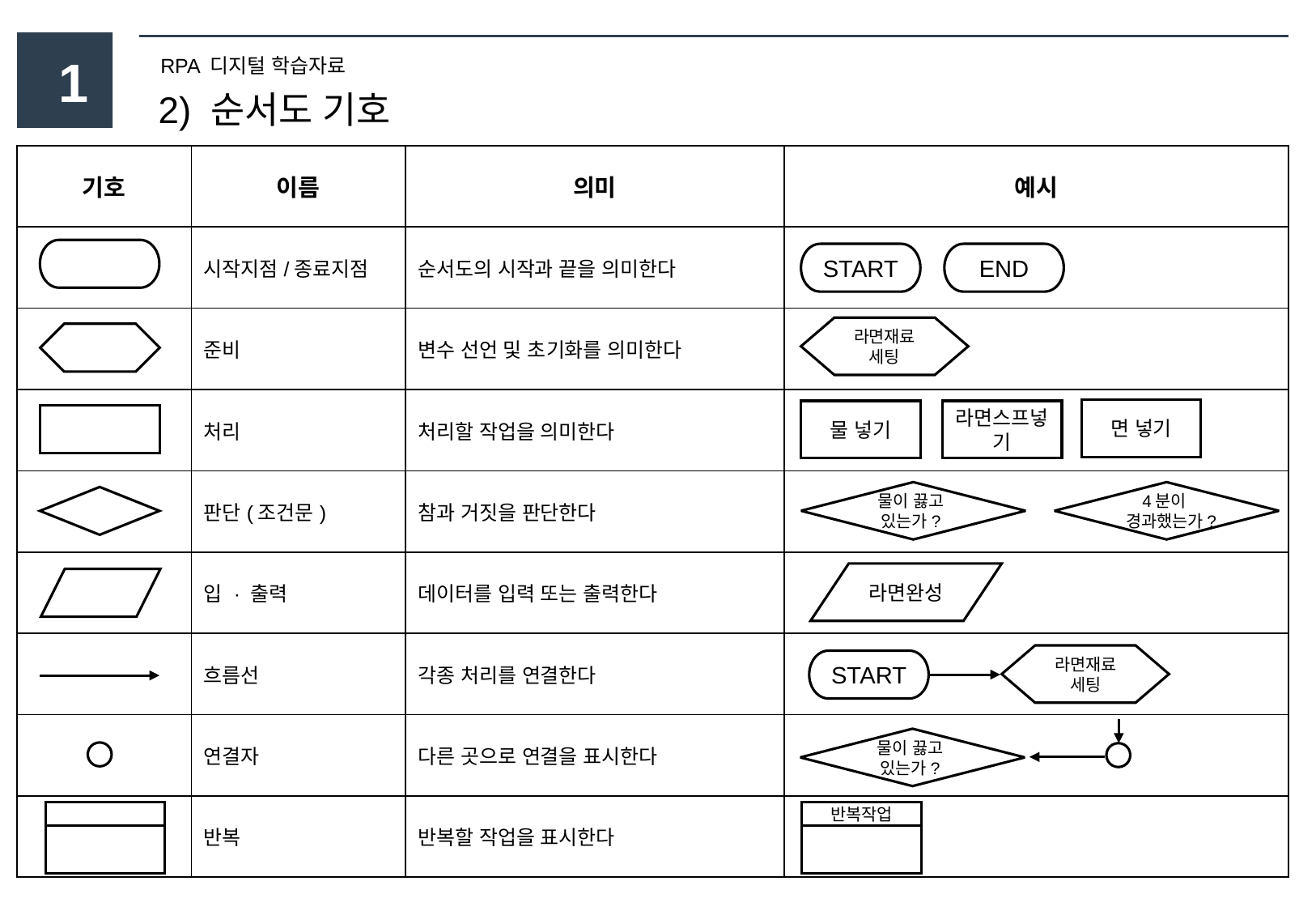

1
RPA 디지털 학습자료
2) 순서도 기호
| 기호 | 이름 | 의미 | 예시 |
| --- | --- | --- | --- |
|  | 시작지점/종료지점 | 순서도의 시작과 끝을 의미한다 |  |
|  | 준비 | 변수 선언 및 초기화를 의미한다 |  |
|  | 처리 | 처리할 작업을 의미한다 |  |
|  | 판단(조건문) | 참과 거짓을 판단한다 |  |
|  | 입 · 출력 | 데이터를 입력 또는 출력한다 |  |
|  | 흐름선 | 각종 처리를 연결한다 |  |
|  | 연결자 | 다른 곳으로 연결을 표시한다 |  |
|  | 반복 | 반복할 작업을 표시한다 |  |

END
START
라면재료 세팅

면 넣기
물 넣기
라면스프넣기

물이 끓고
있는가?
4분이
경과했는가?

라면완성

라면재료 세팅
START
물이 끓고
있는가?

반복작업